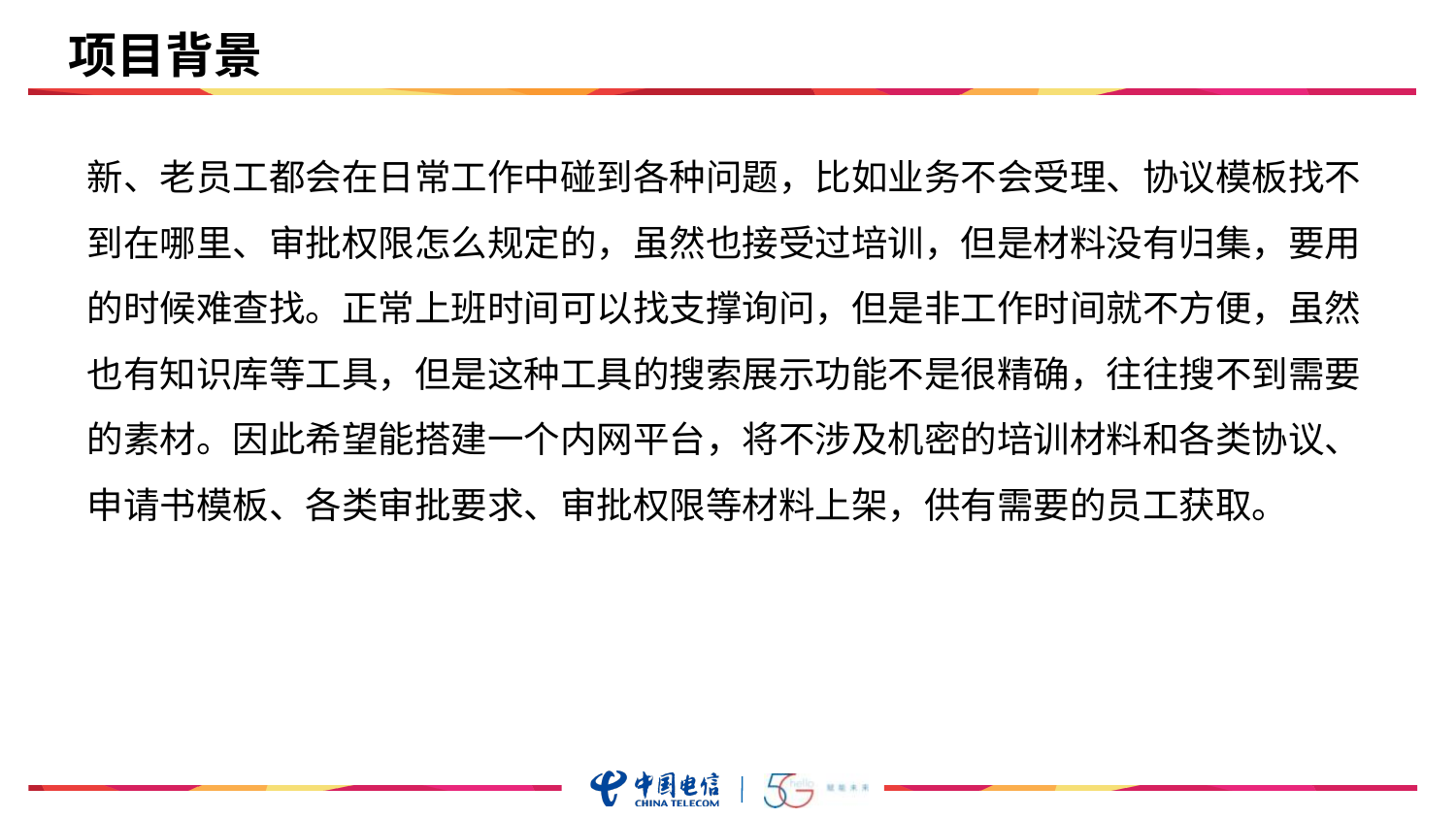

项目背景
新、老员工都会在日常工作中碰到各种问题，比如业务不会受理、协议模板找不到在哪里、审批权限怎么规定的，虽然也接受过培训，但是材料没有归集，要用的时候难查找。正常上班时间可以找支撑询问，但是非工作时间就不方便，虽然也有知识库等工具，但是这种工具的搜索展示功能不是很精确，往往搜不到需要的素材。因此希望能搭建一个内网平台，将不涉及机密的培训材料和各类协议、申请书模板、各类审批要求、审批权限等材料上架，供有需要的员工获取。